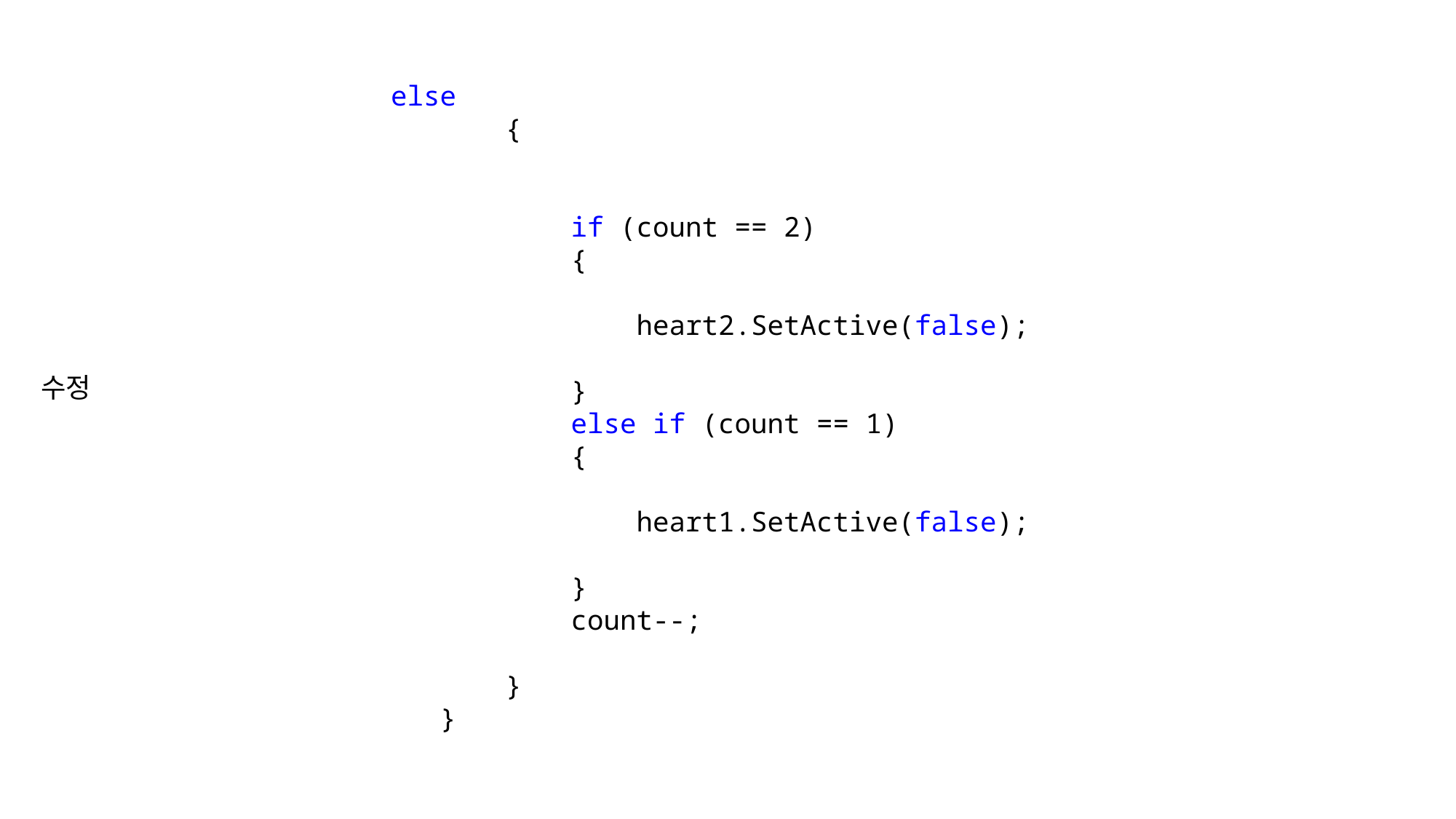

else
        {

            if (count == 2)
            {

                heart2.SetActive(false);

            }
            else if (count == 1)
            {

                heart1.SetActive(false);

            }
            count--;

        }
    }
수정